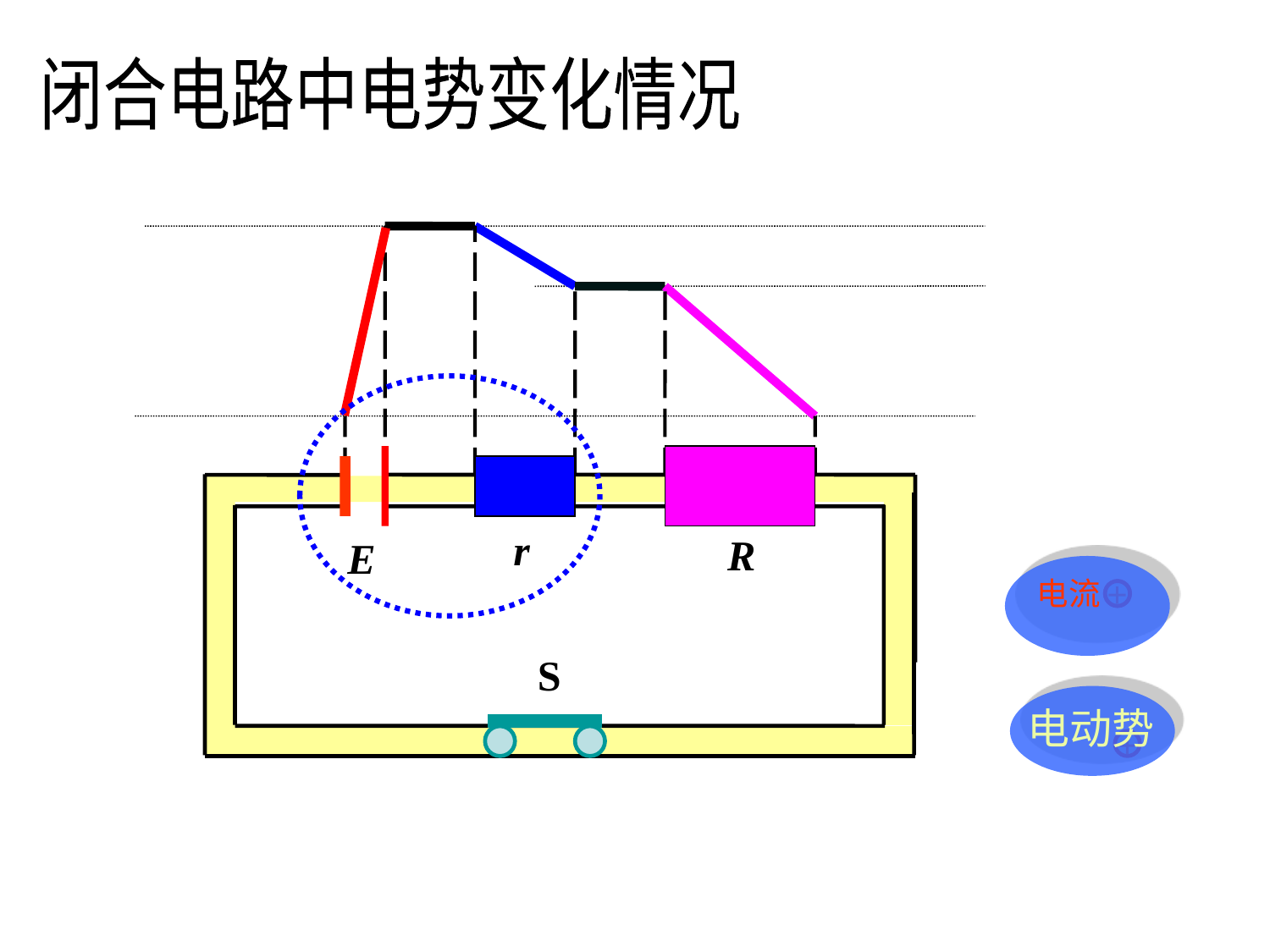

闭合电路中电势变化情况

r
R
E

S

 电流
+
+

电动势
+